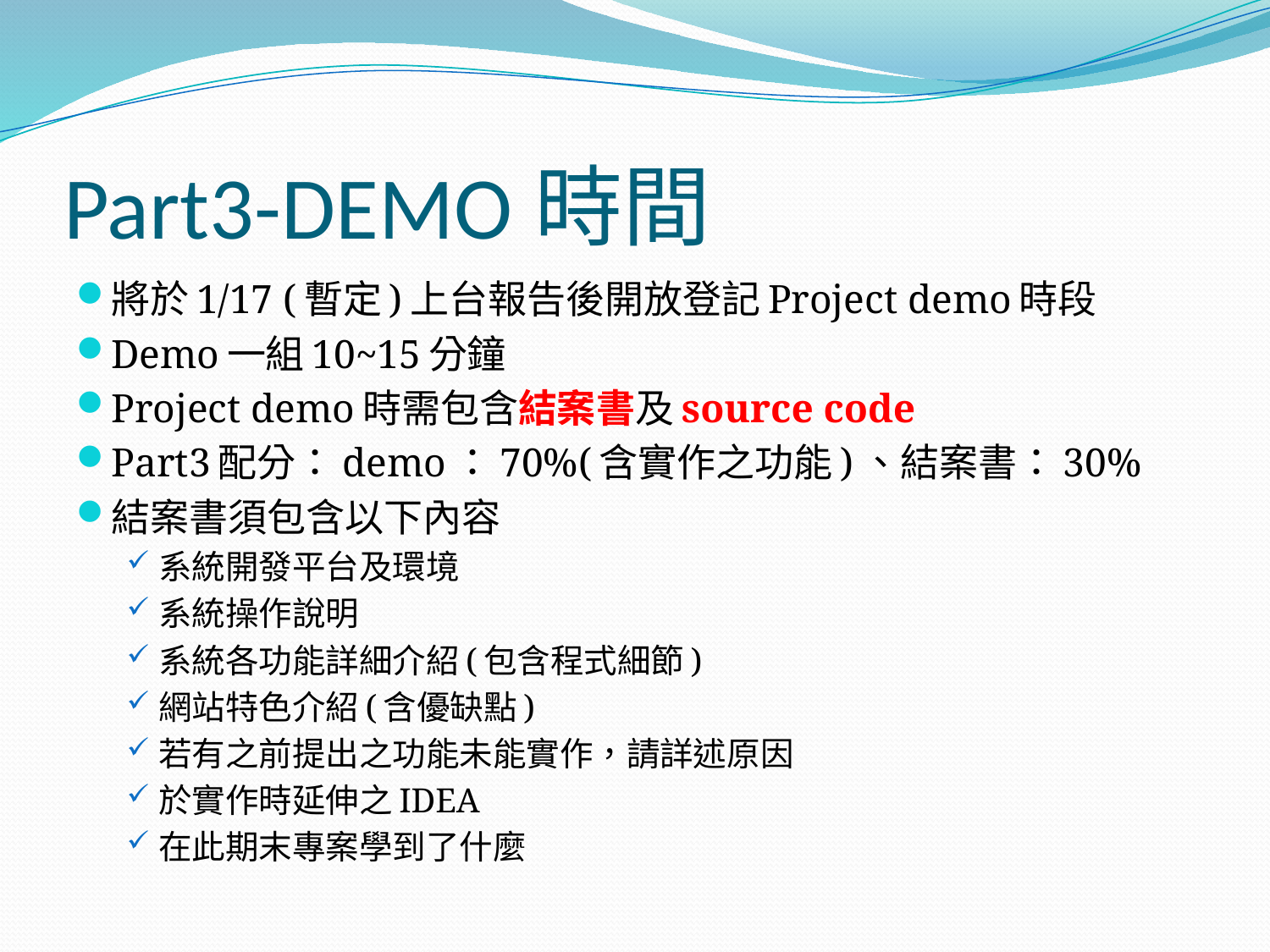

# Part3-DEMO時間
將於1/17 (暫定)上台報告後開放登記Project demo時段
Demo一組10~15分鐘
Project demo時需包含結案書及source code
Part3配分：demo：70%(含實作之功能)、結案書：30%
結案書須包含以下內容
系統開發平台及環境
系統操作說明
系統各功能詳細介紹(包含程式細節)
網站特色介紹(含優缺點)
若有之前提出之功能未能實作，請詳述原因
於實作時延伸之IDEA
在此期末專案學到了什麼